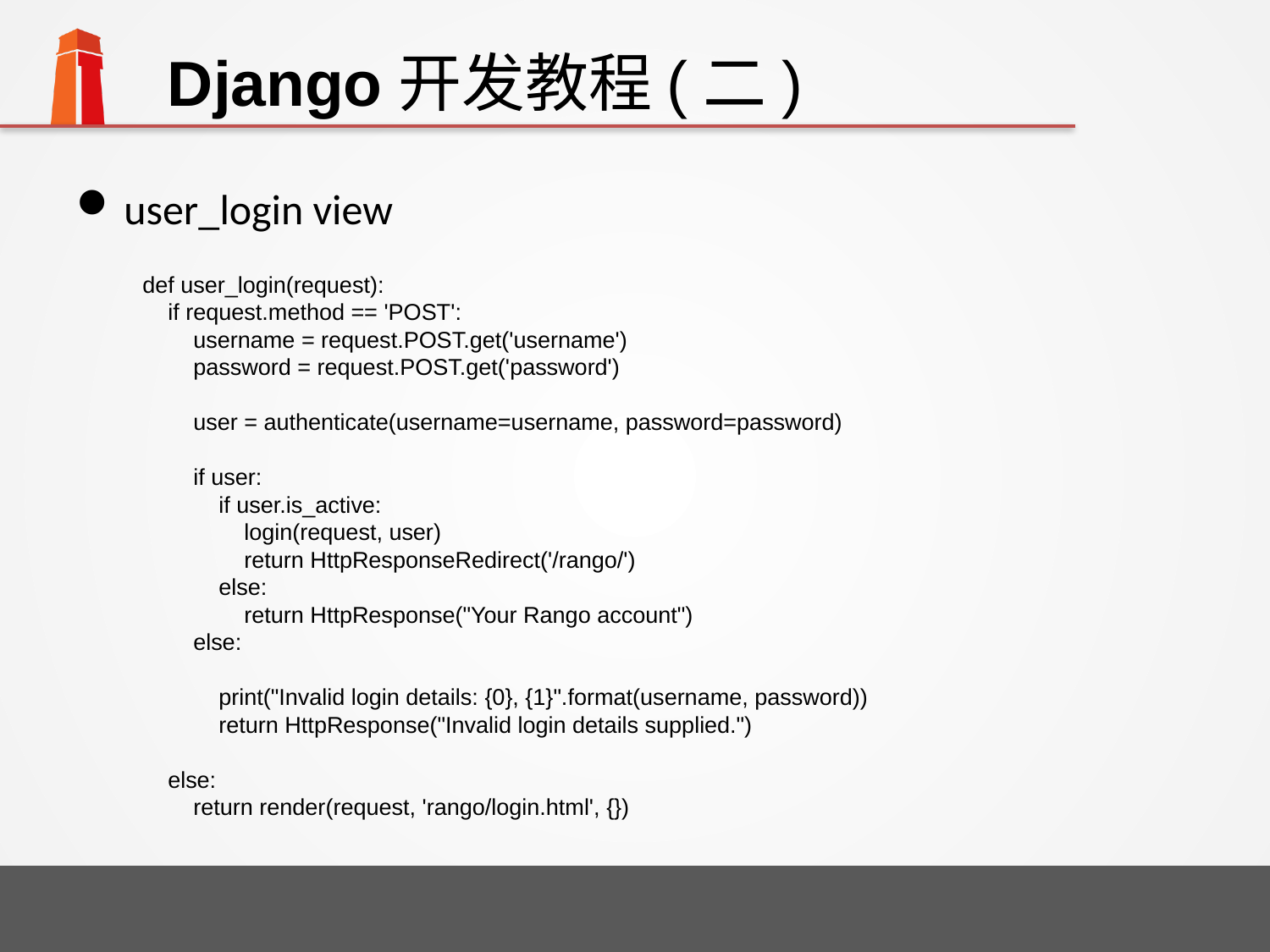

# Django开发教程(二)
user_login view

def user_login(request):
    if request.method == 'POST':
        username = request.POST.get('username')
        password = request.POST.get('password')
        user = authenticate(username=username, password=password)
        if user:
            if user.is_active:
                login(request, user)
                return HttpResponseRedirect('/rango/')
            else:
                return HttpResponse("Your Rango account")
        else:
            print("Invalid login details: {0}, {1}".format(username, password))
            return HttpResponse("Invalid login details supplied.")
    else:
        return render(request, 'rango/login.html', {})